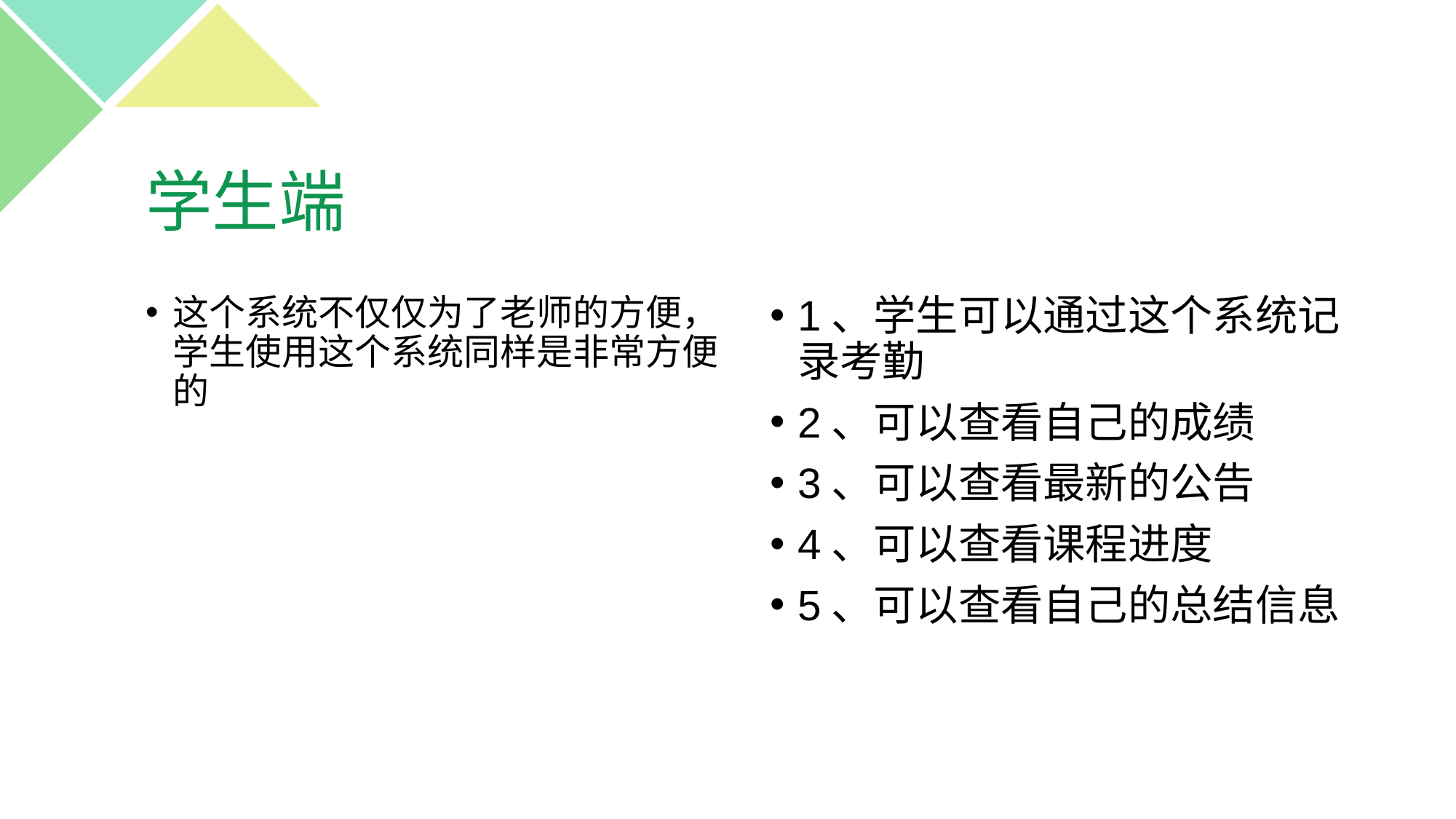

学生端
这个系统不仅仅为了老师的方便，学生使用这个系统同样是非常方便的
1、学生可以通过这个系统记录考勤
2、可以查看自己的成绩
3、可以查看最新的公告
4、可以查看课程进度
5、可以查看自己的总结信息